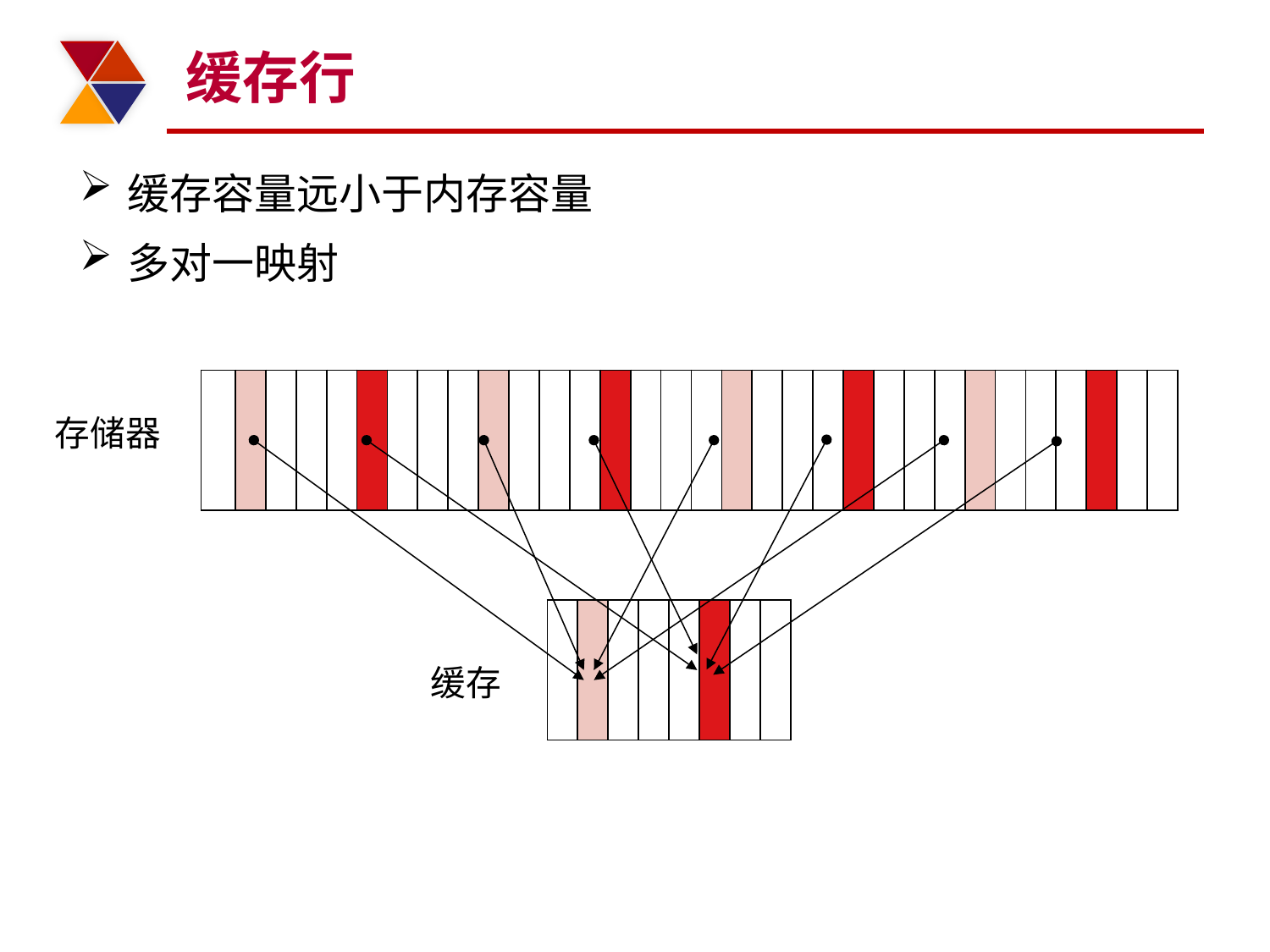

# 缓存行
缓存容量远小于内存容量
多对一映射
|  |  |  |  |  |  |  |  |  |  |  |  |  |  |  |  |  |  |  |  |  |  |  |  |  |  |  |  |  |  |  |  |
| --- | --- | --- | --- | --- | --- | --- | --- | --- | --- | --- | --- | --- | --- | --- | --- | --- | --- | --- | --- | --- | --- | --- | --- | --- | --- | --- | --- | --- | --- | --- | --- |
存储器
|  |  |  |  |  |  |  |  |
| --- | --- | --- | --- | --- | --- | --- | --- |
缓存